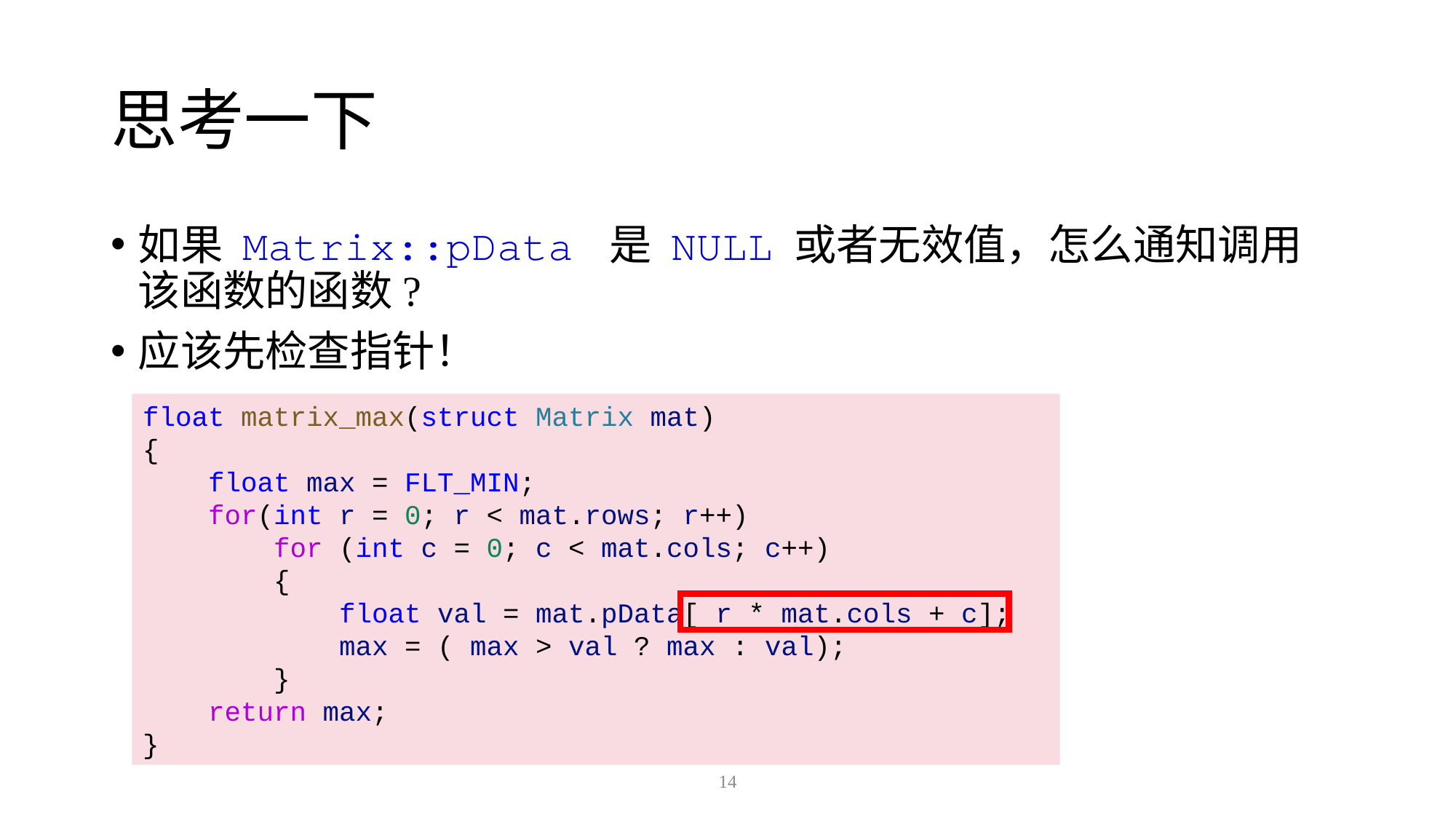

# 思考一下
如果 Matrix::pData 是 NULL 或者无效值，怎么通知调用该函数的函数?
应该先检查指针！
float matrix_max(struct Matrix mat)
{
    float max = FLT_MIN;
    for(int r = 0; r < mat.rows; r++)
        for (int c = 0; c < mat.cols; c++)
        {
            float val = mat.pData[ r * mat.cols + c];
            max = ( max > val ? max : val);
        }
    return max;
}

14